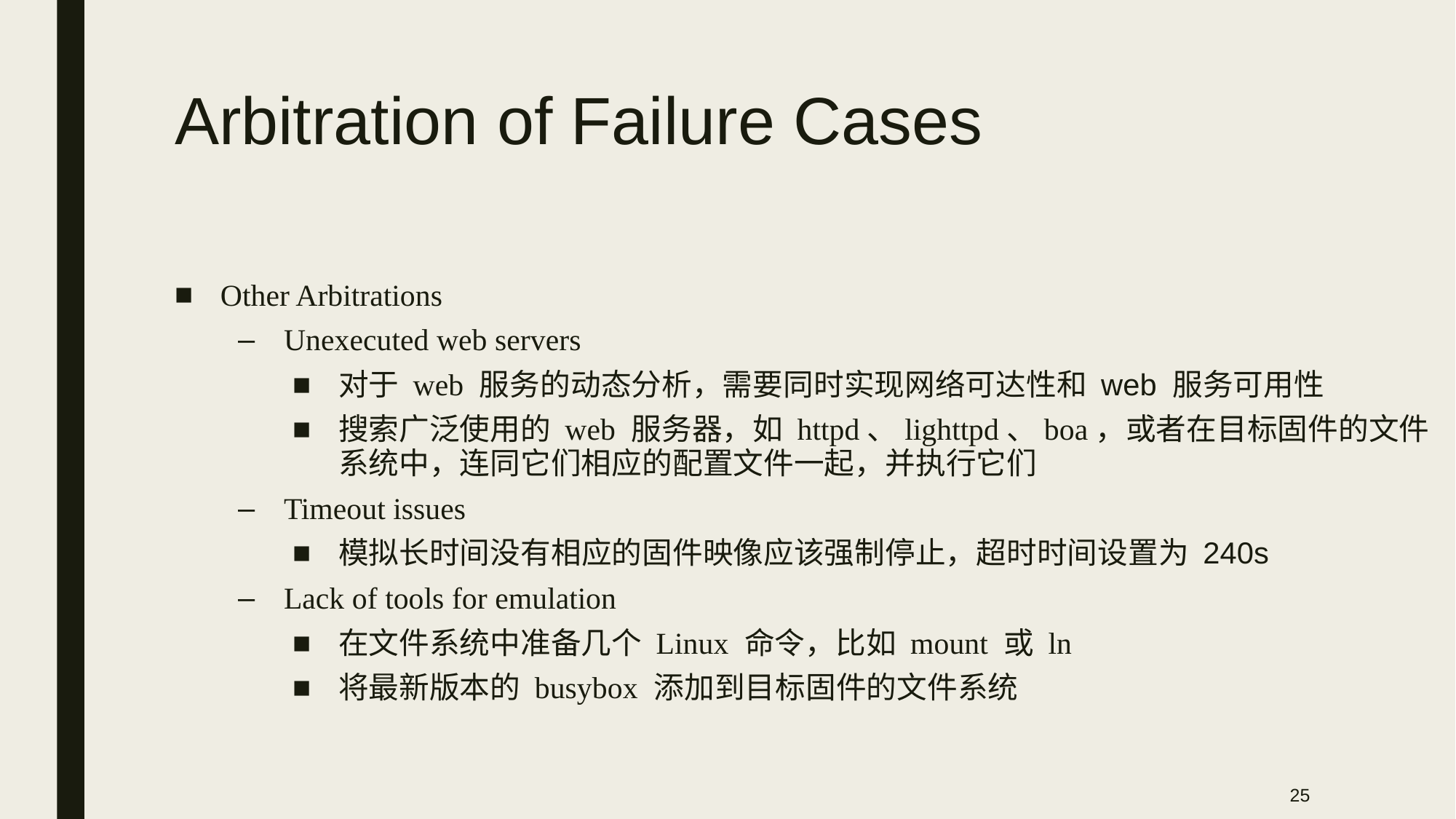

# Arbitration of Failure Cases
Other Arbitrations
Unexecuted web servers
对于 web 服务的动态分析，需要同时实现网络可达性和 web 服务可用性
搜索广泛使用的 web 服务器，如 httpd、lighttpd、boa，或者在目标固件的文件系统中，连同它们相应的配置文件一起，并执行它们
Timeout issues
模拟长时间没有相应的固件映像应该强制停止，超时时间设置为 240s
Lack of tools for emulation
在文件系统中准备几个 Linux 命令，比如 mount 或 ln
将最新版本的 busybox 添加到目标固件的文件系统
25